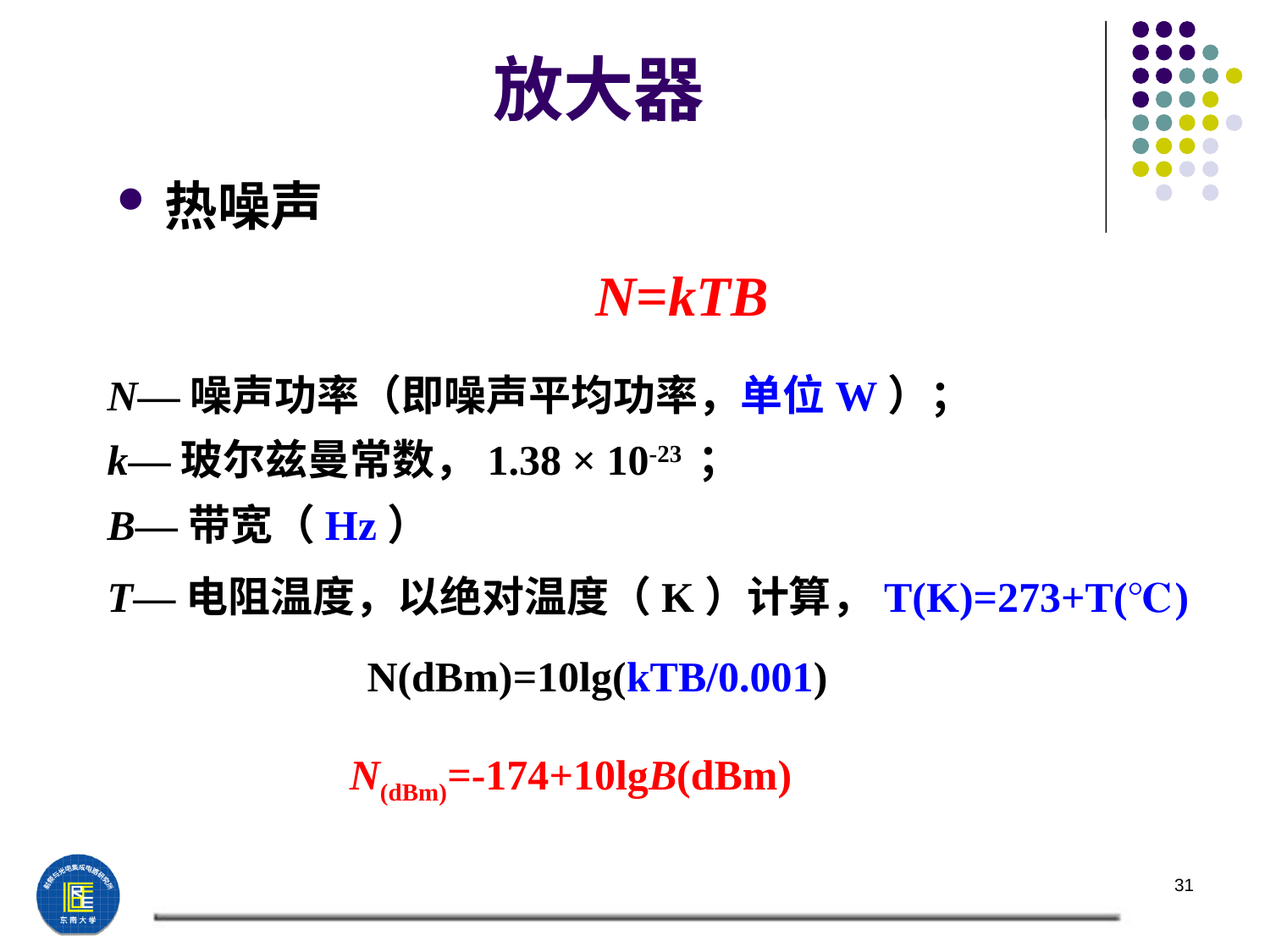

# 放大器
热噪声
N=kTB
N—噪声功率（即噪声平均功率，单位W）；
k—玻尔兹曼常数，1.38 × 10-23 ；
B—带宽（Hz）
T—电阻温度，以绝对温度（K）计算，T(K)=273+T(℃)
N(dBm)=10lg(kTB/0.001)
                     N(dBm)=-174+10lgB(dBm)
31